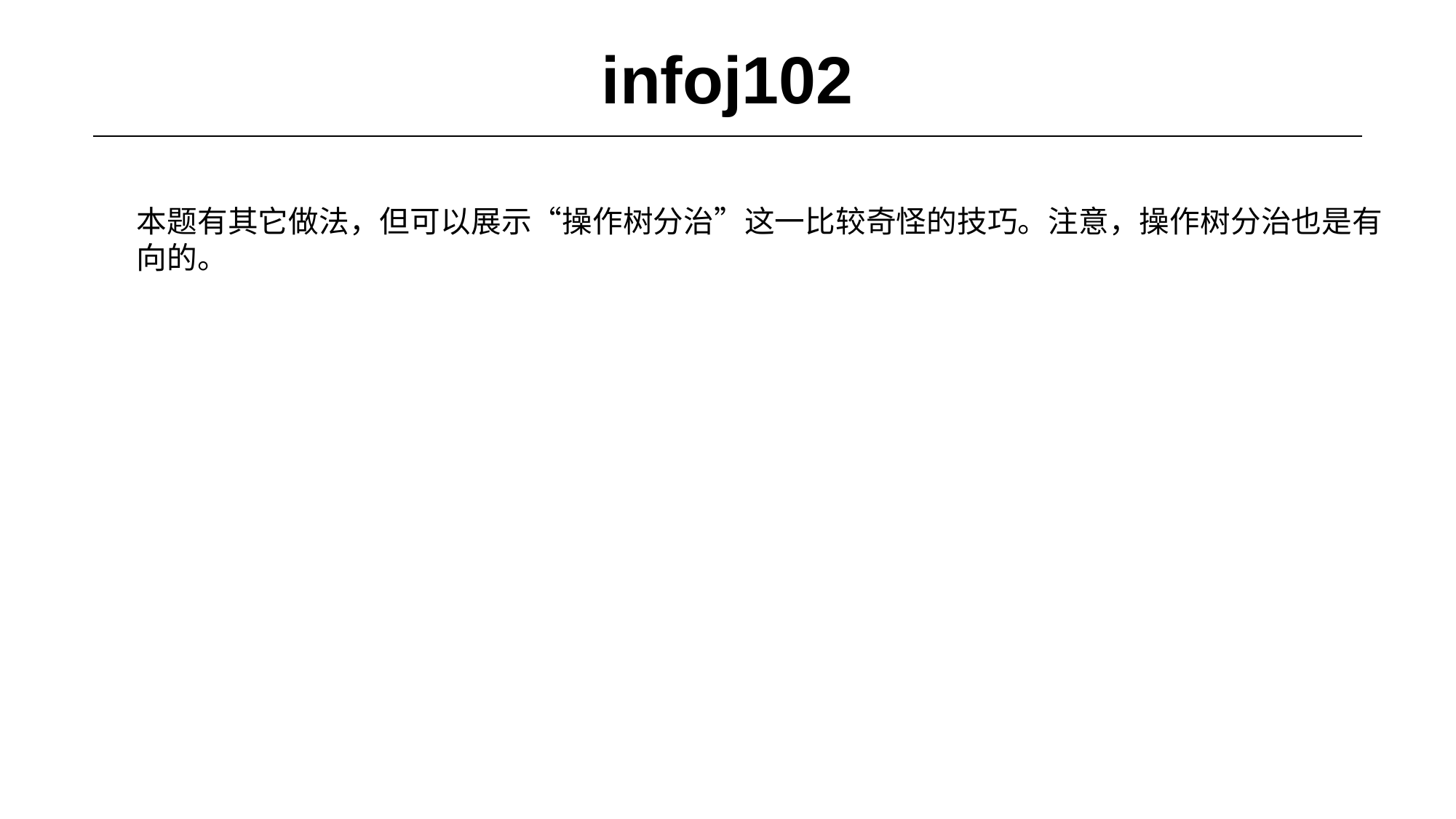

# infoj102
本题有其它做法，但可以展示“操作树分治”这一比较奇怪的技巧。注意，操作树分治也是有向的。